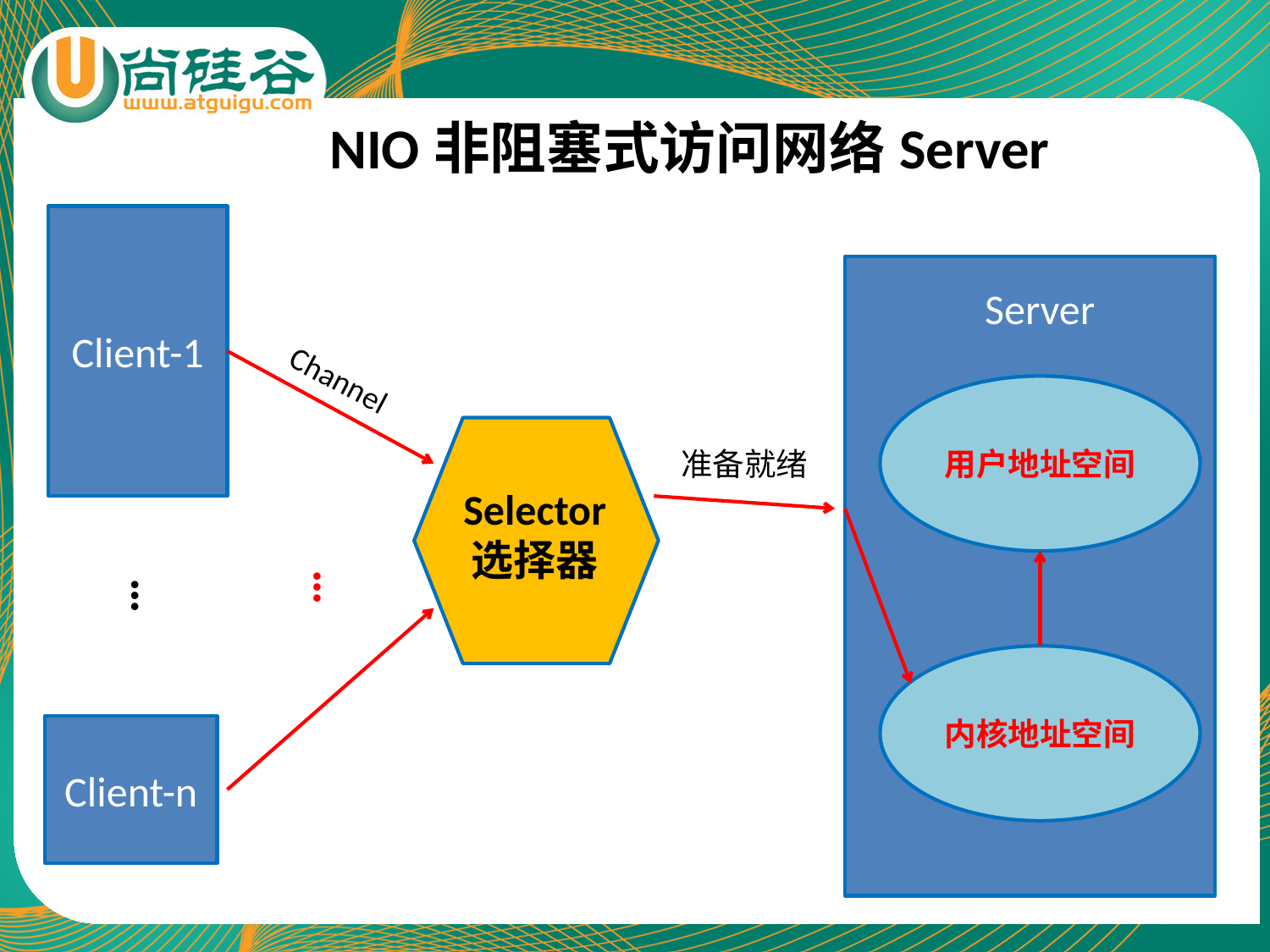

NIO非阻塞式访问网络Server
Client-1

Server
Channel
用户地址空间

准备就绪
Selector
选择器
…
…
内核地址空间
Client-n